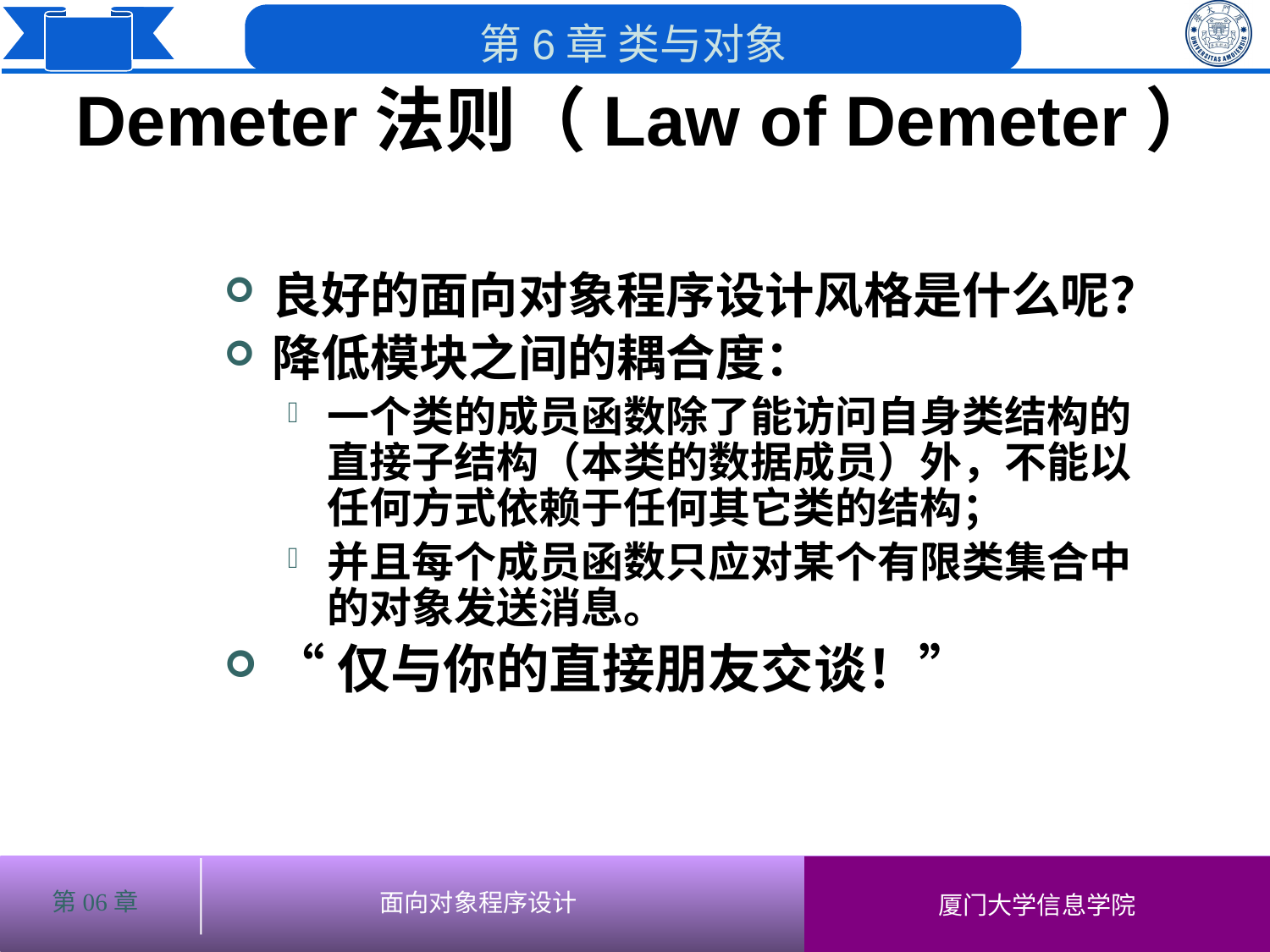

# Demeter法则（Law of Demeter）
良好的面向对象程序设计风格是什么呢？
降低模块之间的耦合度：
一个类的成员函数除了能访问自身类结构的直接子结构（本类的数据成员）外，不能以任何方式依赖于任何其它类的结构；
并且每个成员函数只应对某个有限类集合中的对象发送消息。
“仅与你的直接朋友交谈！”